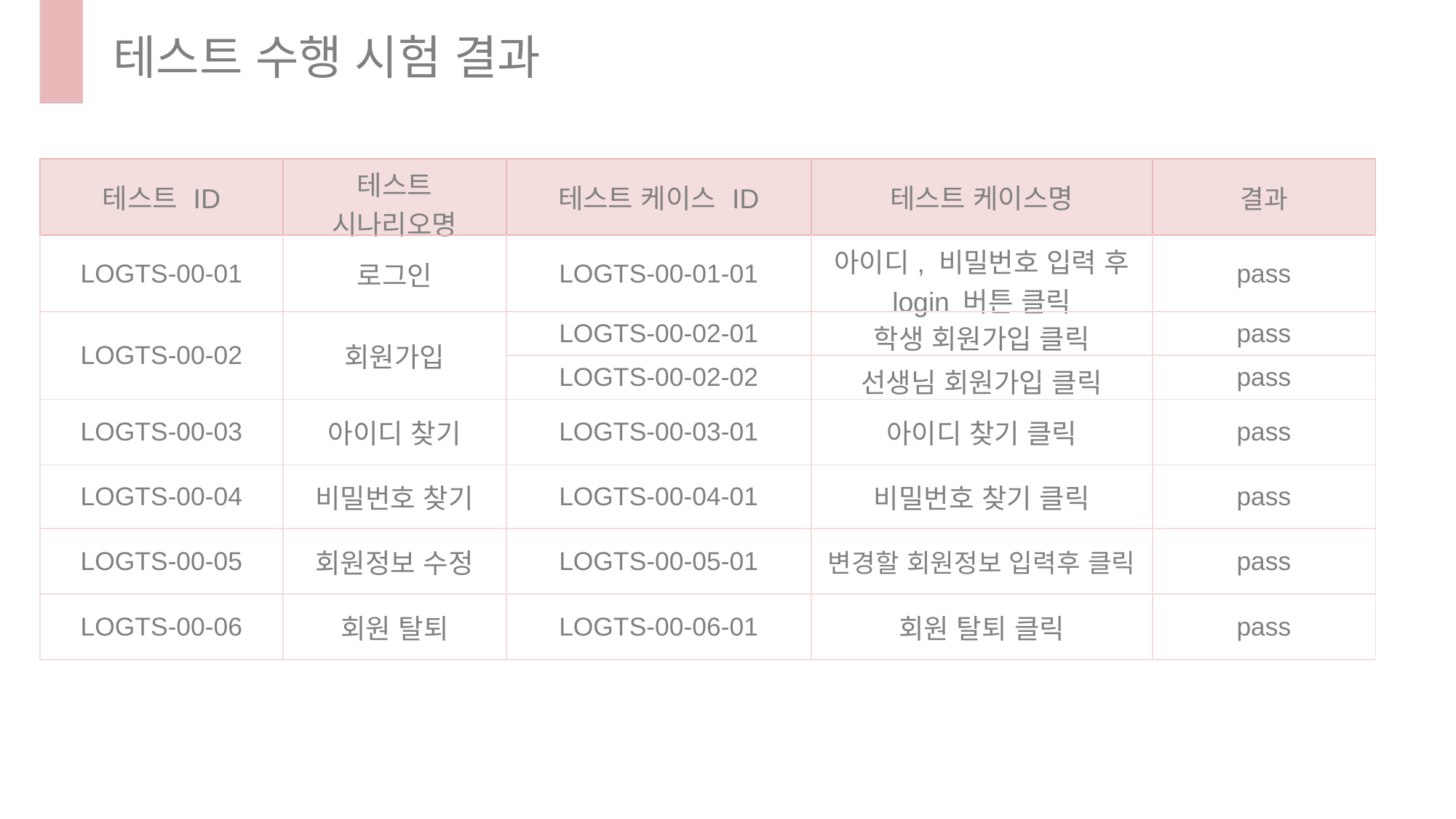

테스트 수행 시험 결과
| 테스트 ID | 테스트 시나리오명 | 테스트 케이스 ID | 테스트 케이스명 | 결과 |
| --- | --- | --- | --- | --- |
| LOGTS-00-01 | 로그인 | LOGTS-00-01-01 | 아이디, 비밀번호 입력 후 login 버튼 클릭 | pass |
| LOGTS-00-02 | 회원가입 | LOGTS-00-02-01 | 학생 회원가입 클릭 | pass |
|  |  | LOGTS-00-02-02 | 선생님 회원가입 클릭 | pass |
| LOGTS-00-03 | 아이디 찾기 | LOGTS-00-03-01 | 아이디 찾기 클릭 | pass |
| LOGTS-00-04 | 비밀번호 찾기 | LOGTS-00-04-01 | 비밀번호 찾기 클릭 | pass |
| LOGTS-00-05 | 회원정보 수정 | LOGTS-00-05-01 | 변경할 회원정보 입력후 클릭 | pass |
| LOGTS-00-06 | 회원 탈퇴 | LOGTS-00-06-01 | 회원 탈퇴 클릭 | pass |